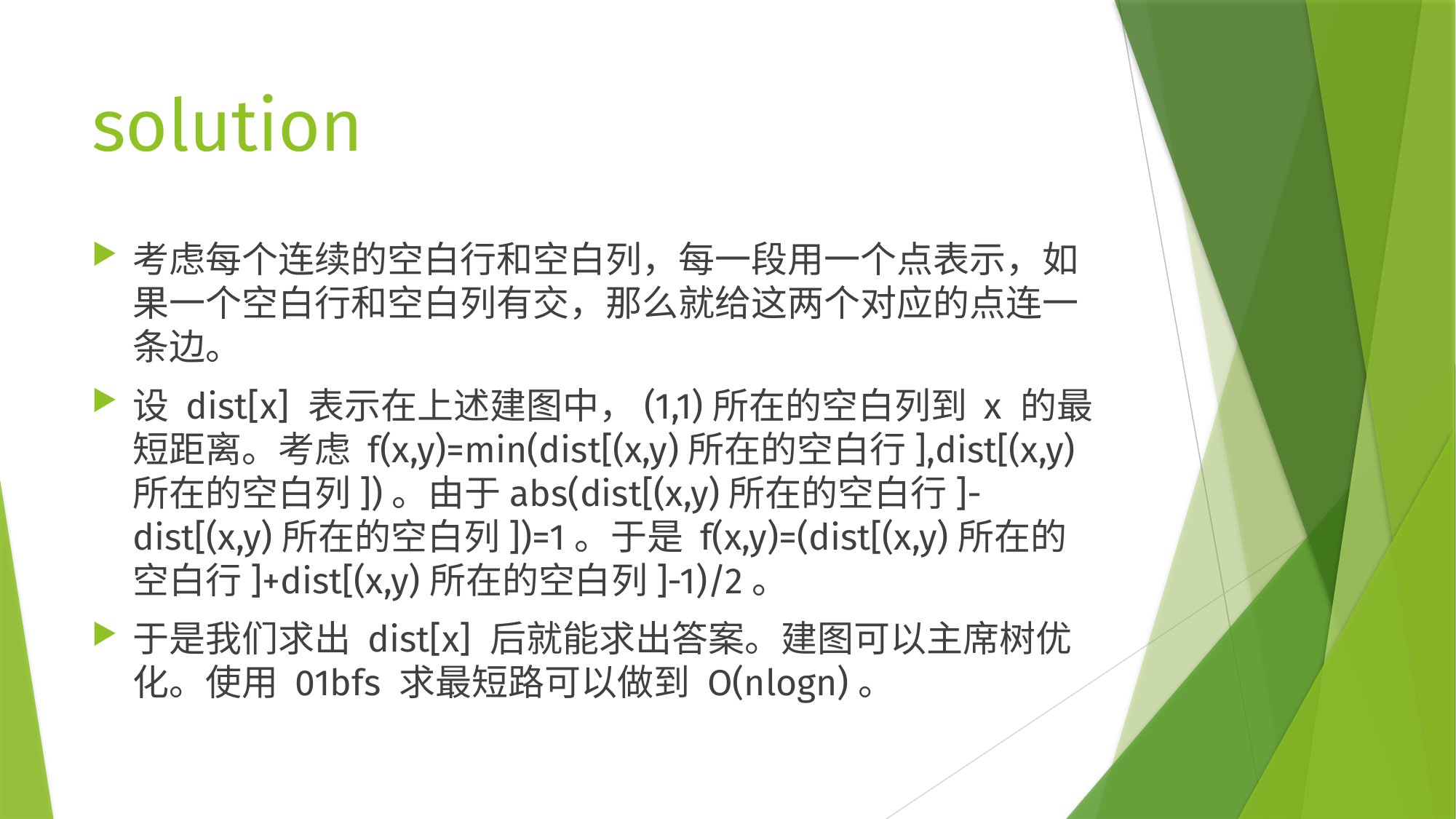

# solution
考虑每个连续的空白行和空白列，每一段用一个点表示，如果一个空白行和空白列有交，那么就给这两个对应的点连一条边。
设 dist[x] 表示在上述建图中，(1,1)所在的空白列到 x 的最短距离。考虑 f(x,y)=min(dist[(x,y)所在的空白行],dist[(x,y)所在的空白列])。由于abs(dist[(x,y)所在的空白行]-dist[(x,y)所在的空白列])=1。于是 f(x,y)=(dist[(x,y)所在的空白行]+dist[(x,y)所在的空白列]-1)/2。
于是我们求出 dist[x] 后就能求出答案。建图可以主席树优化。使用 01bfs 求最短路可以做到 O(nlogn)。